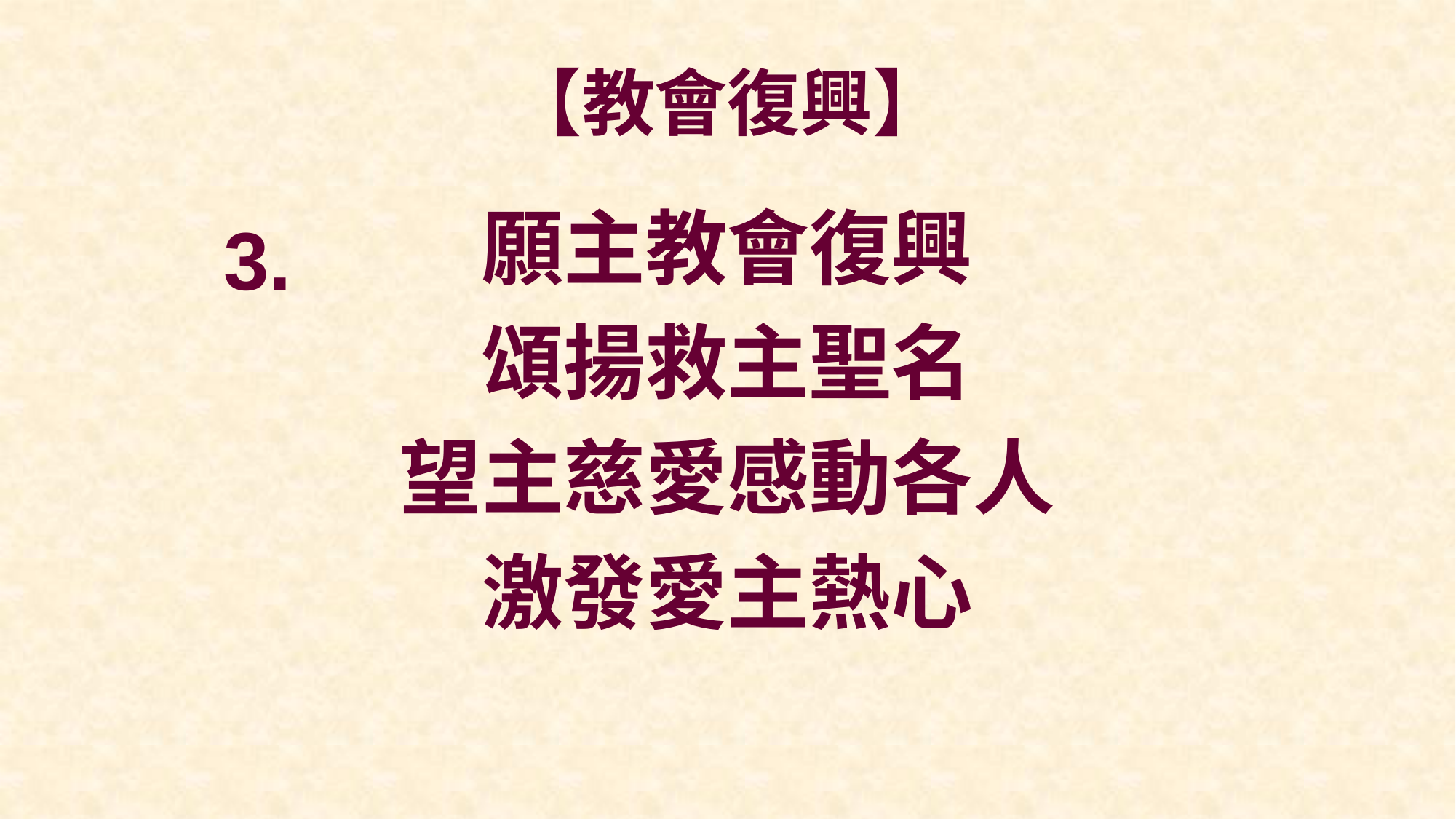

# 【教會復興】
願主教會復興
頌揚救主聖名
望主慈愛感動各人
激發愛主熱心
3.